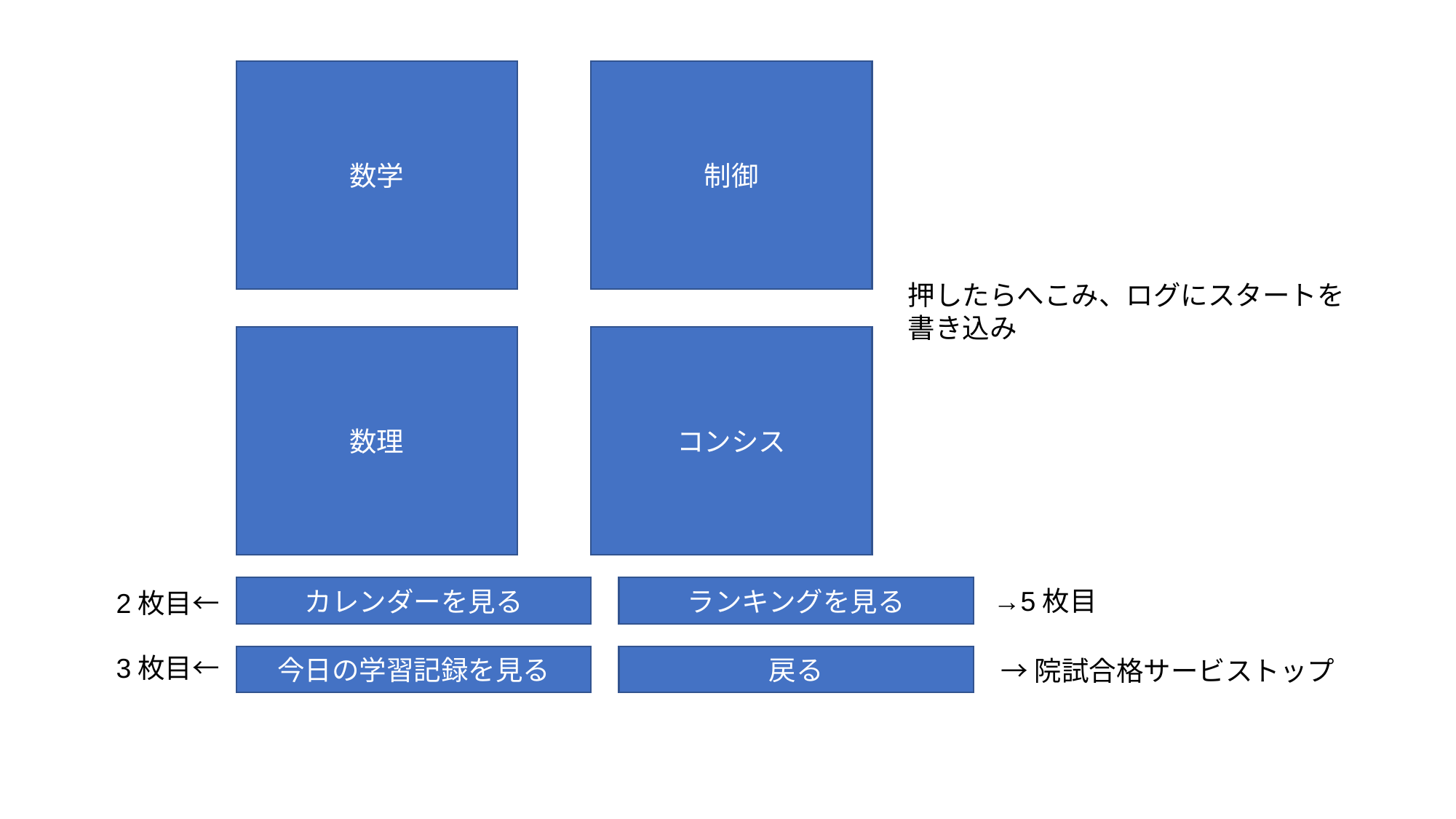

制御
数学
数理
コンシス
押したらへこみ、ログにスタートを書き込み
カレンダーを見る
ランキングを見る
→5枚目
2枚目←
3枚目←
今日の学習記録を見る
戻る
→院試合格サービストップ